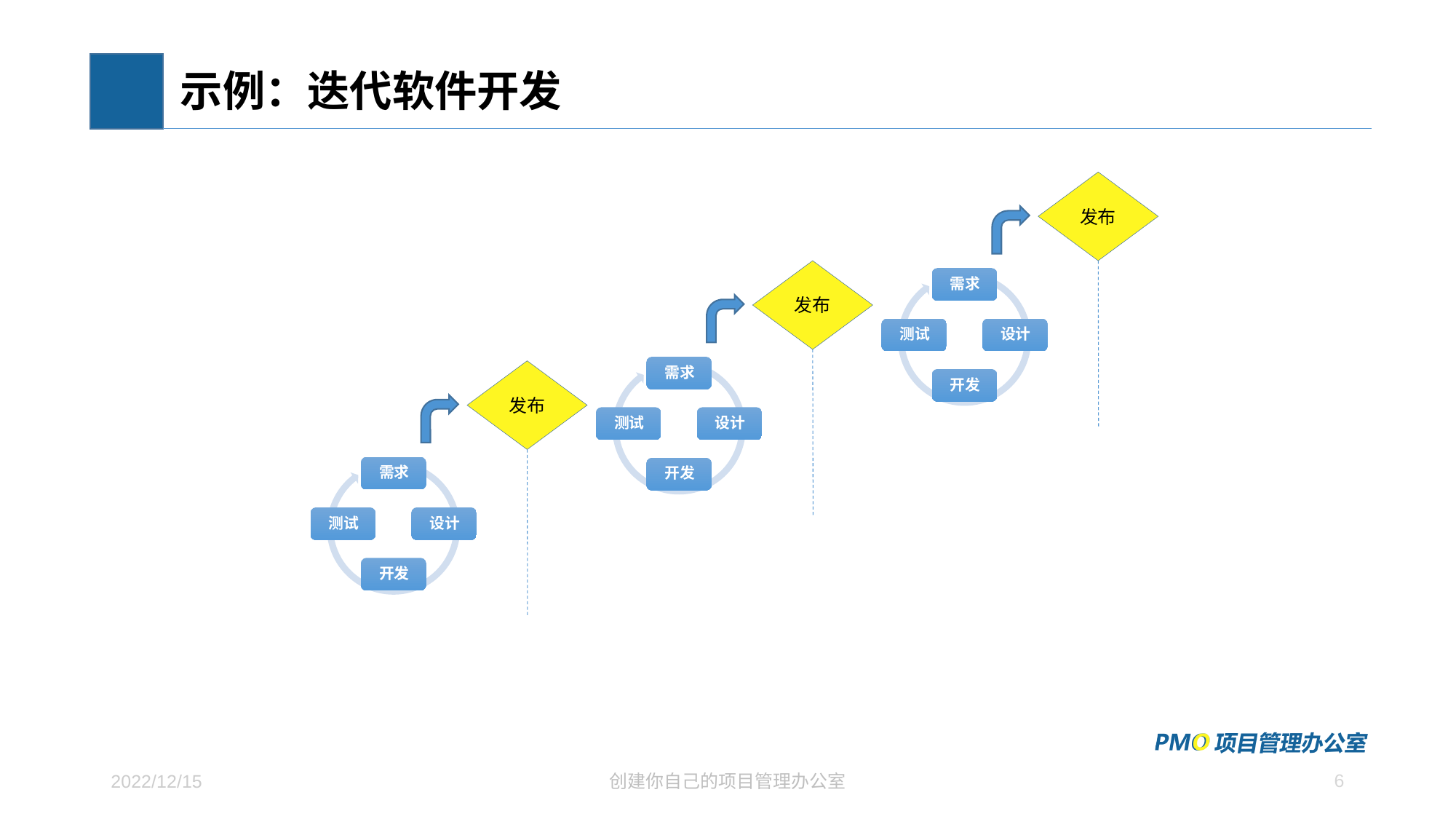

# 示例：迭代软件开发
发布

需求
设计
开发
测试
发布

需求
设计
开发
测试
发布

需求
设计
开发
测试
6
2022/12/15
创建你自己的项目管理办公室